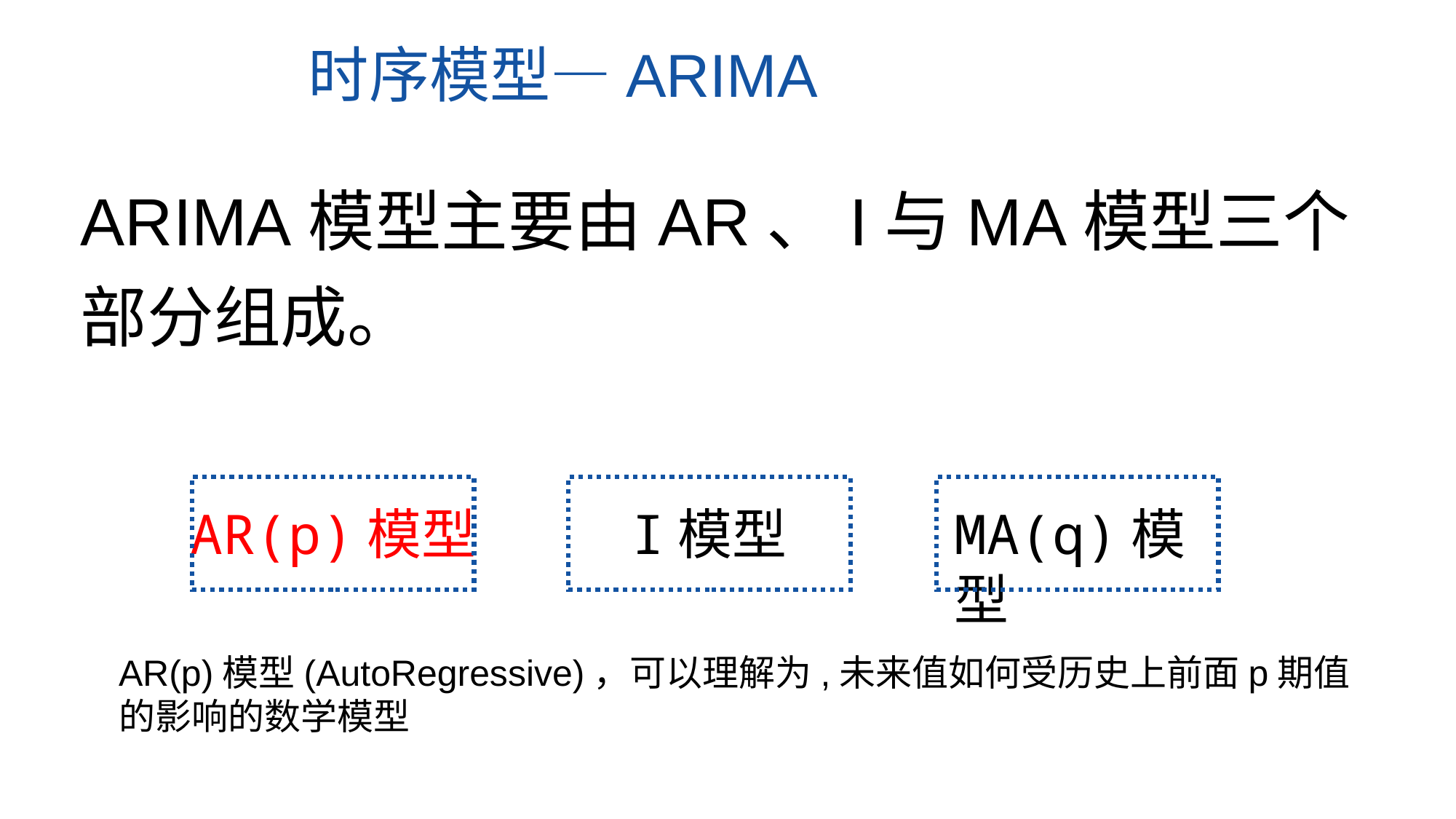

时序模型—ARIMA
ARIMA模型主要由AR、I与MA模型三个部分组成。

AR(p)模型

I模型

MA(q)模型
AR(p)模型(AutoRegressive)，可以理解为,未来值如何受历史上前面p期值的影响的数学模型